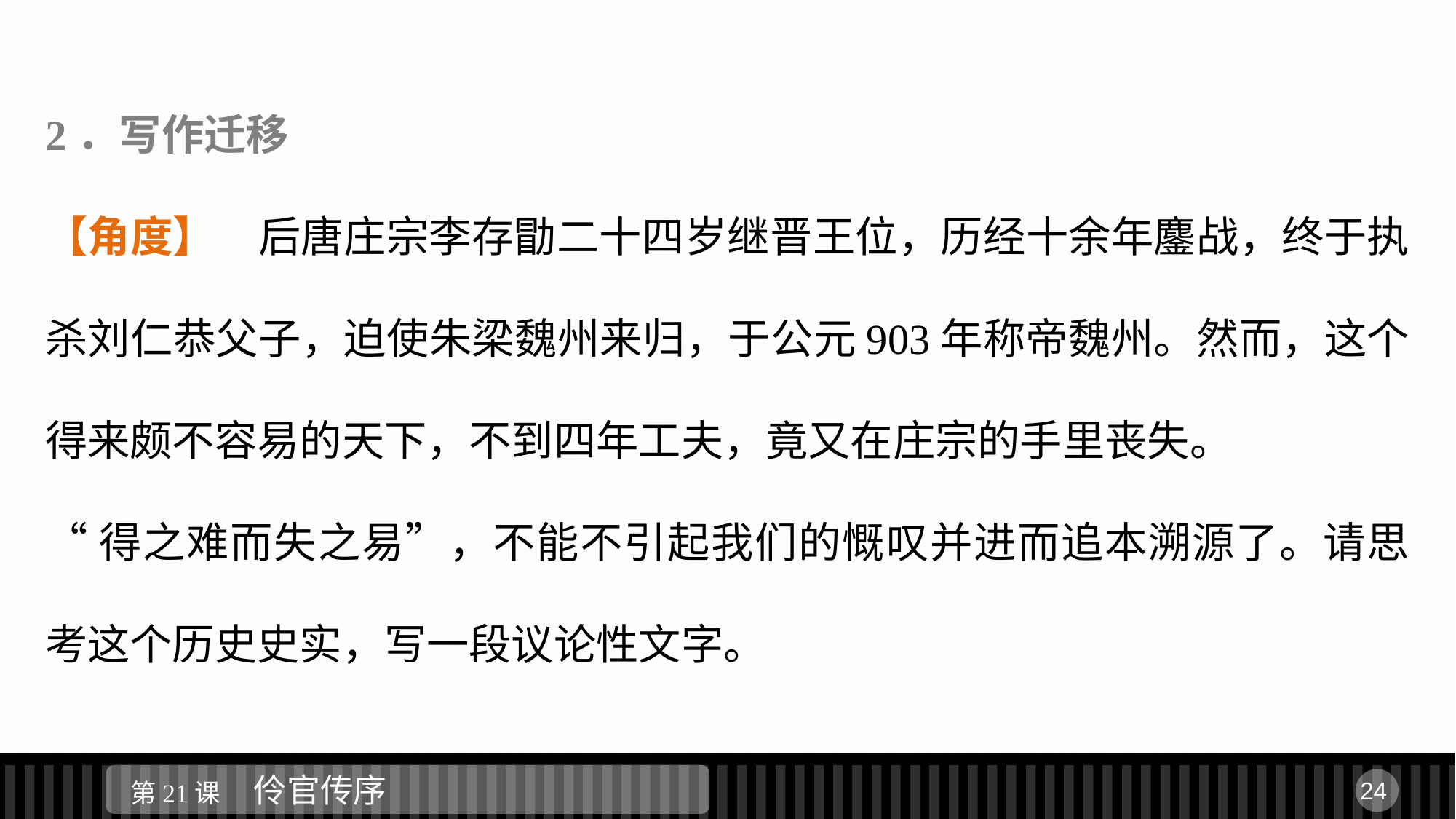

2．写作迁移
【角度】　后唐庄宗李存勖二十四岁继晋王位，历经十余年鏖战，终于执杀刘仁恭父子，迫使朱梁魏州来归，于公元903年称帝魏州。然而，这个得来颇不容易的天下，不到四年工夫，竟又在庄宗的手里丧失。
“得之难而失之易”，不能不引起我们的慨叹并进而追本溯源了。请思考这个历史史实，写一段议论性文字。